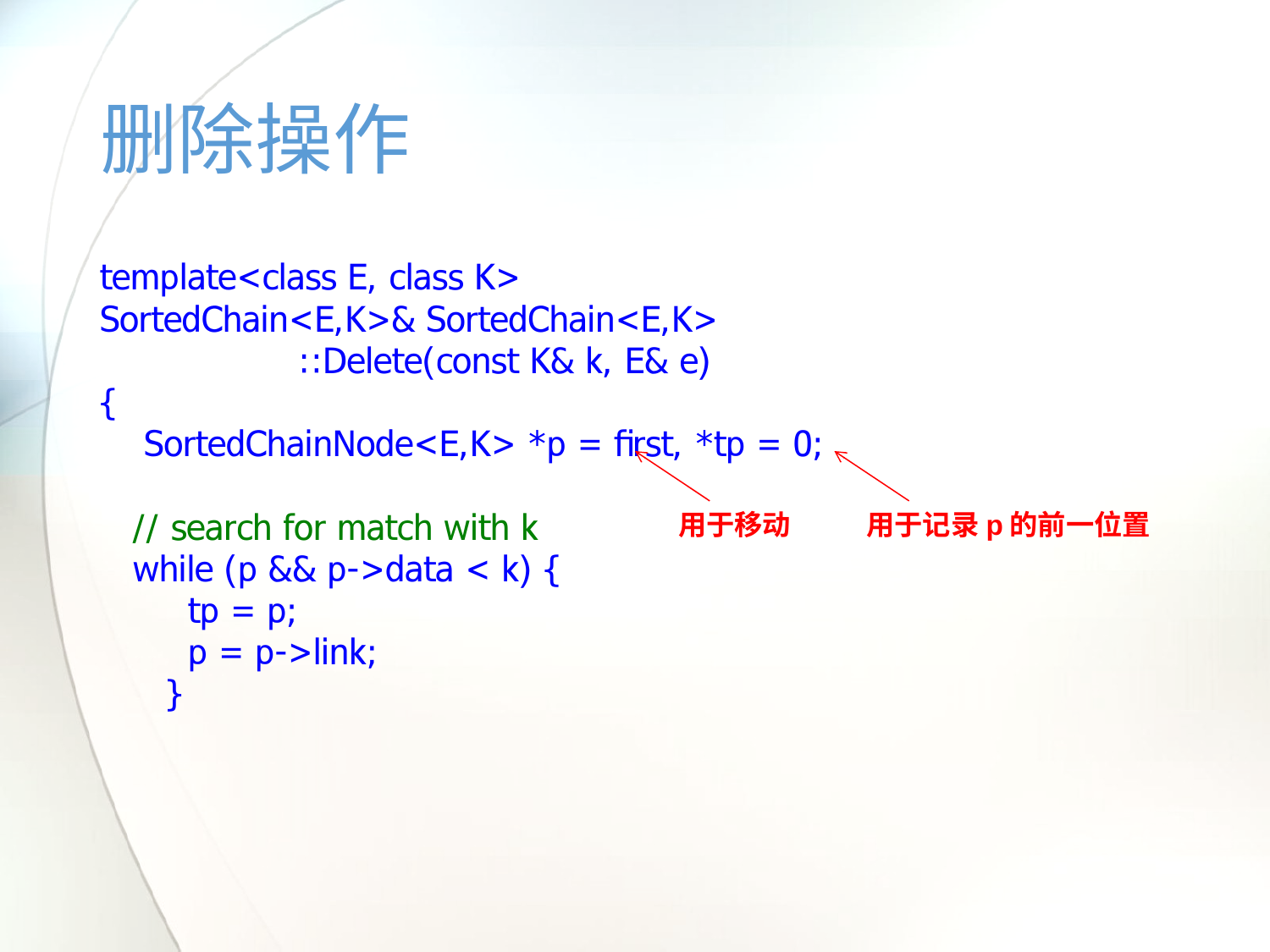

# 删除操作
template<class E, class K>
SortedChain<E,K>& SortedChain<E,K>
                  ::Delete(const K& k, E& e)
{
    SortedChainNode<E,K> *p = first, *tp = 0;

   // search for match with k
   while (p && p->data < k) {
        tp = p;
        p = p->link;
      }
用于移动
用于记录p的前一位置